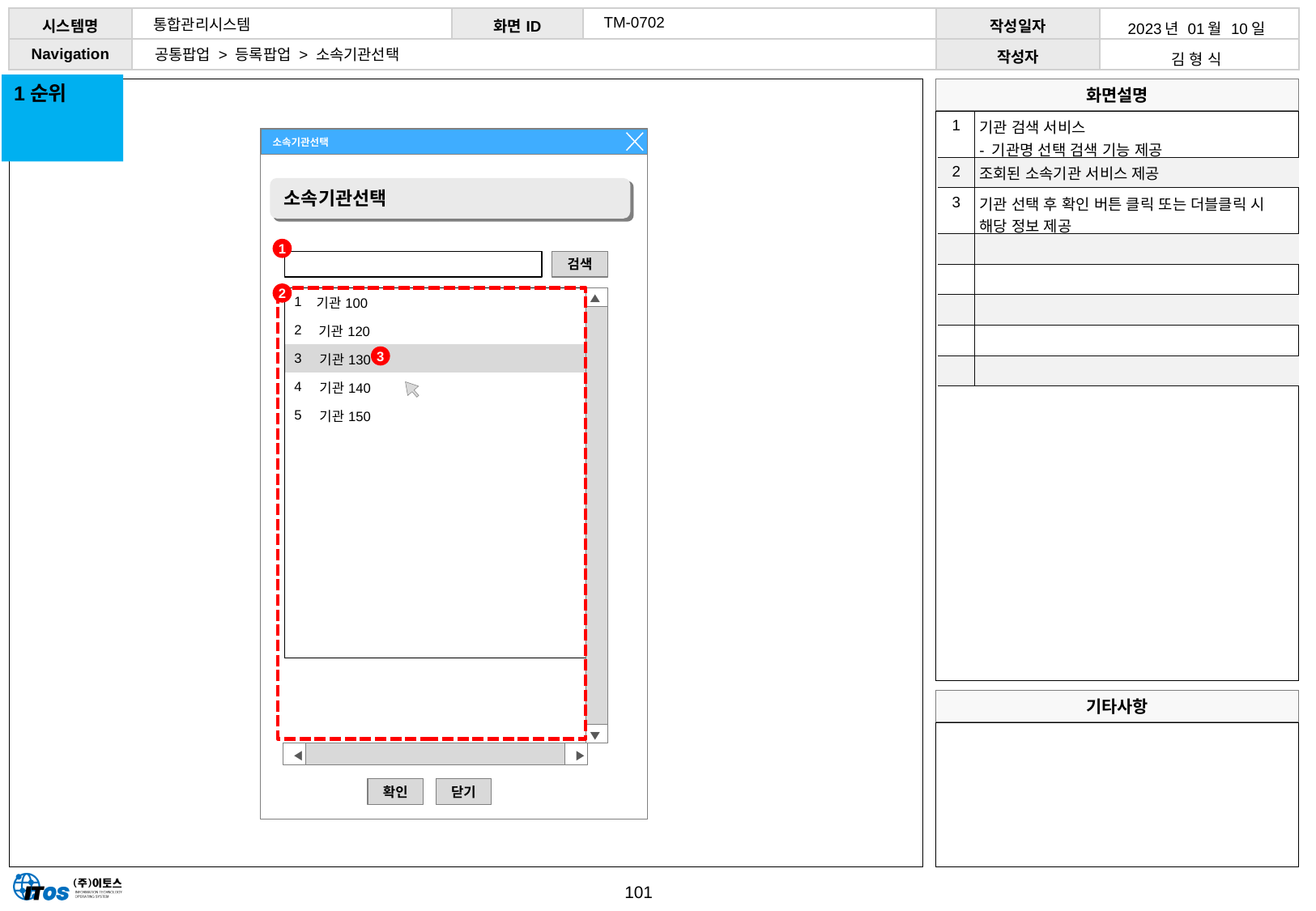

TM-0702
통합관리시스템
| 2023년 01월 10일 |
| --- |
| 김 형 식 |
공통팝업 > 등록팝업 > 소속기관선택
1순위
| 1 | 기관 검색 서비스 - 기관명 선택 검색 기능 제공 |
| --- | --- |
| 2 | 조회된 소속기관 서비스 제공 |
| 3 | 기관 선택 후 확인 버튼 클릭 또는 더블클릭 시 해당 정보 제공 |
|  |  |
|  |  |
|  |  |
|  |  |
|  |  |

소속기관선택

소속기관선택
1

검색
2

| 1 | 기관100 |
| --- | --- |
| 2 | 기관120 |
| 3 | 기관130 |
| 4 | 기관140 |
| 5 | 기관150 |
|  |  |
|  |  |
|  |  |
|  |  |
|  |  |
|  |  |
|  |  |
|  |  |
◀

▶
3

◀

▶
확인
닫기